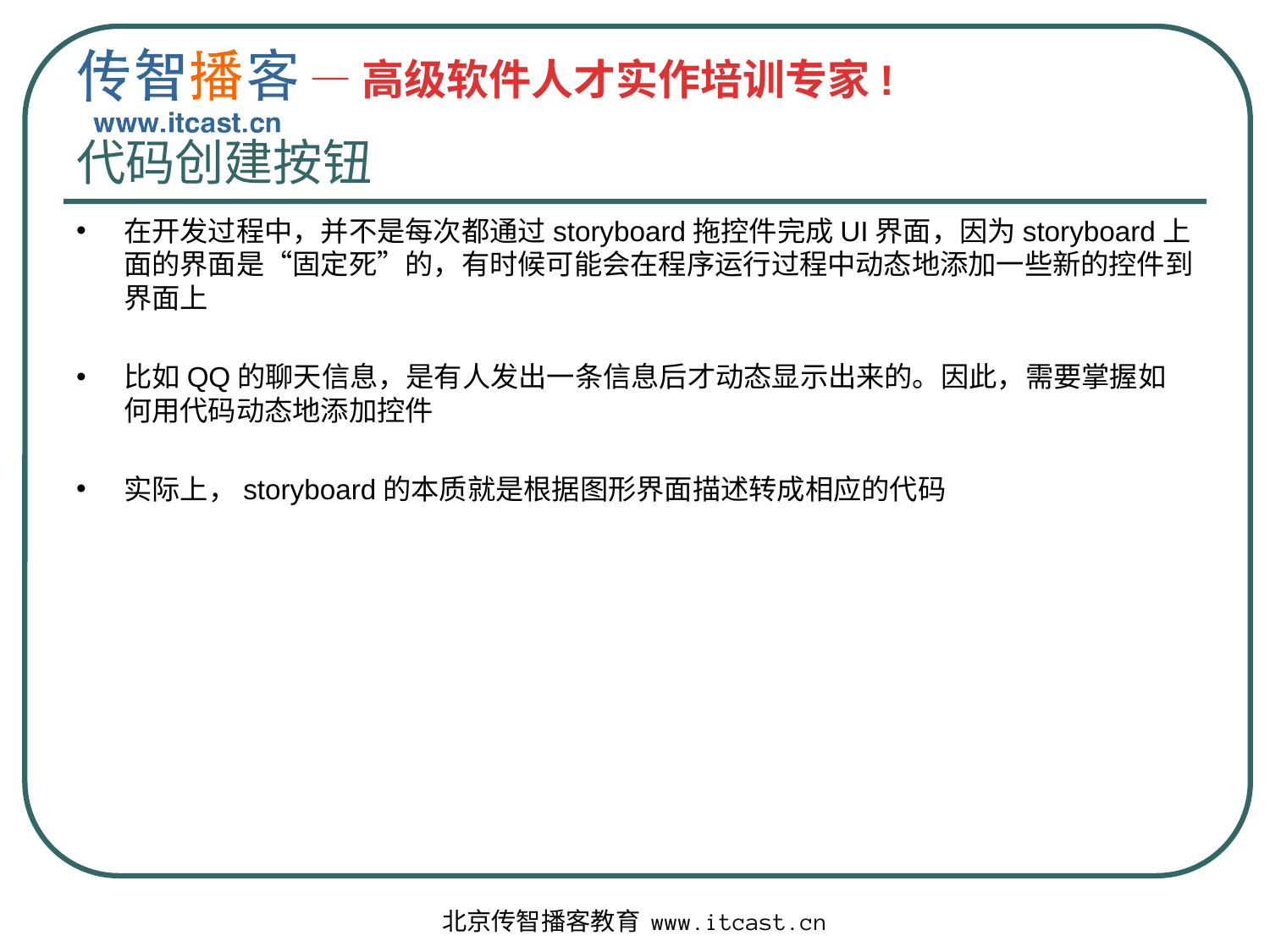

# 代码创建按钮
在开发过程中，并不是每次都通过storyboard拖控件完成UI界面，因为storyboard上面的界面是“固定死”的，有时候可能会在程序运行过程中动态地添加一些新的控件到界面上

比如QQ的聊天信息，是有人发出一条信息后才动态显示出来的。因此，需要掌握如何用代码动态地添加控件

实际上，storyboard的本质就是根据图形界面描述转成相应的代码